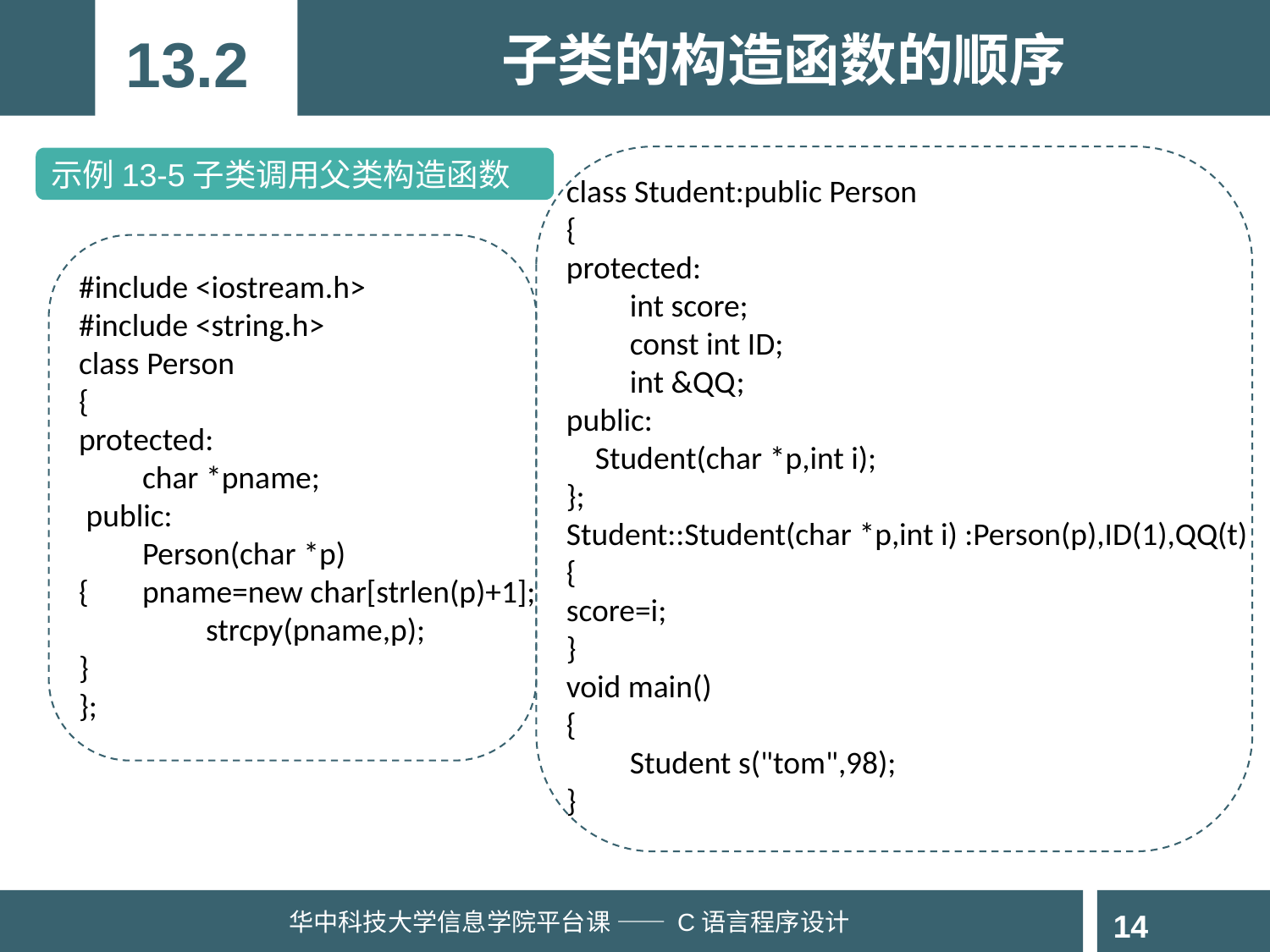

子类的构造函数的顺序
13.2

示例13-5子类调用父类构造函数
class Student:public Person
{
protected:
	int score;
	const int ID;
	int &QQ;
public:
    Student(char *p,int i);
};
Student::Student(char *p,int i) :Person(p),ID(1),QQ(t)
{
score=i;
}
void main()
{
	Student s("tom",98);
}

#include <iostream.h>
#include <string.h>
class Person
{
protected:
	char *pname;
 public:
	Person(char *p)
{	pname=new char[strlen(p)+1];
		strcpy(pname,p);
}
};